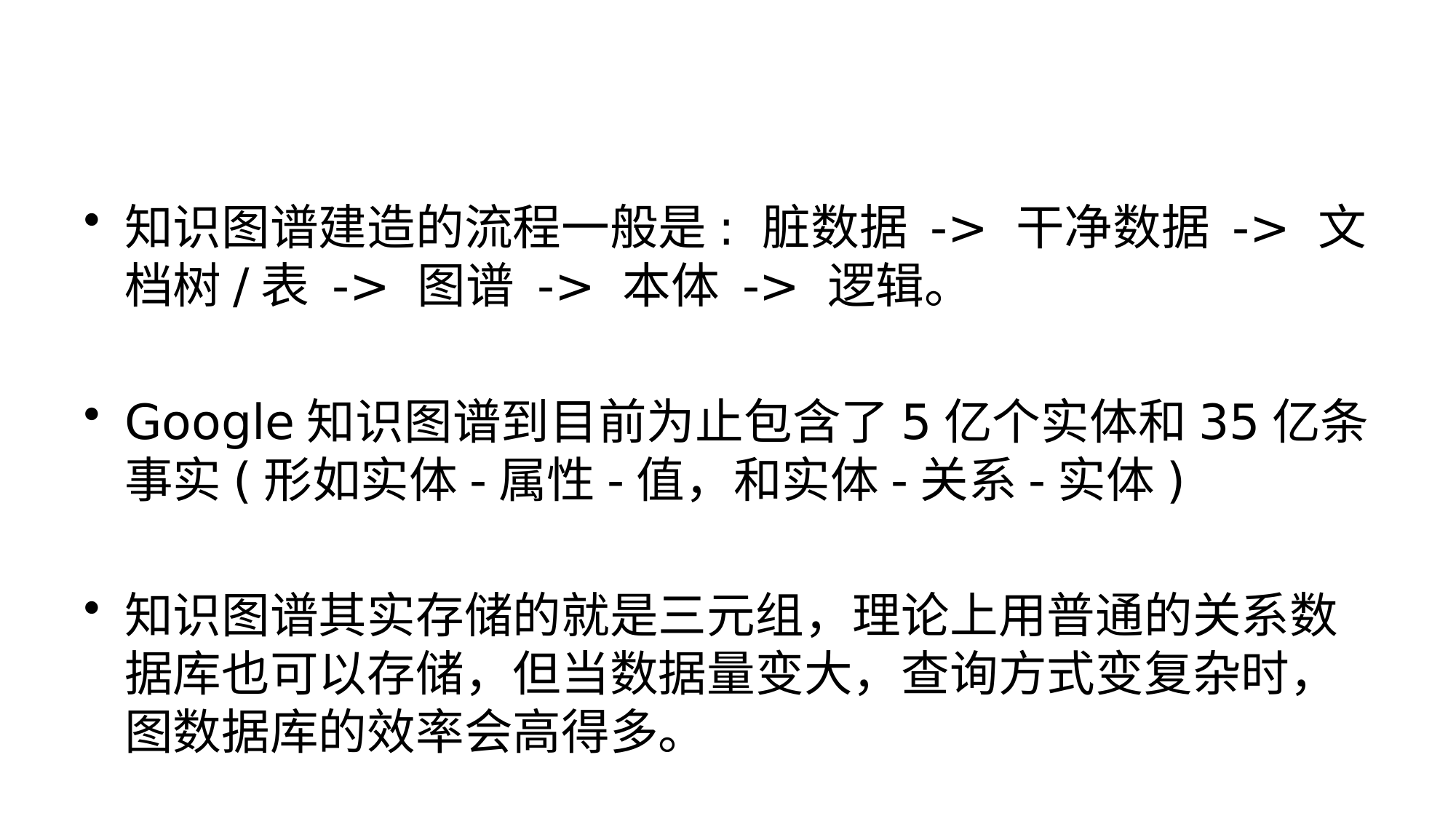

#
知识图谱建造的流程一般是: 脏数据 -> 干净数据 -> 文档树/表 -> 图谱 -> 本体 -> 逻辑。

Google知识图谱到目前为止包含了5亿个实体和35亿条事实(形如实体-属性-值，和实体-关系-实体)

知识图谱其实存储的就是三元组，理论上用普通的关系数据库也可以存储，但当数据量变大，查询方式变复杂时，图数据库的效率会高得多。